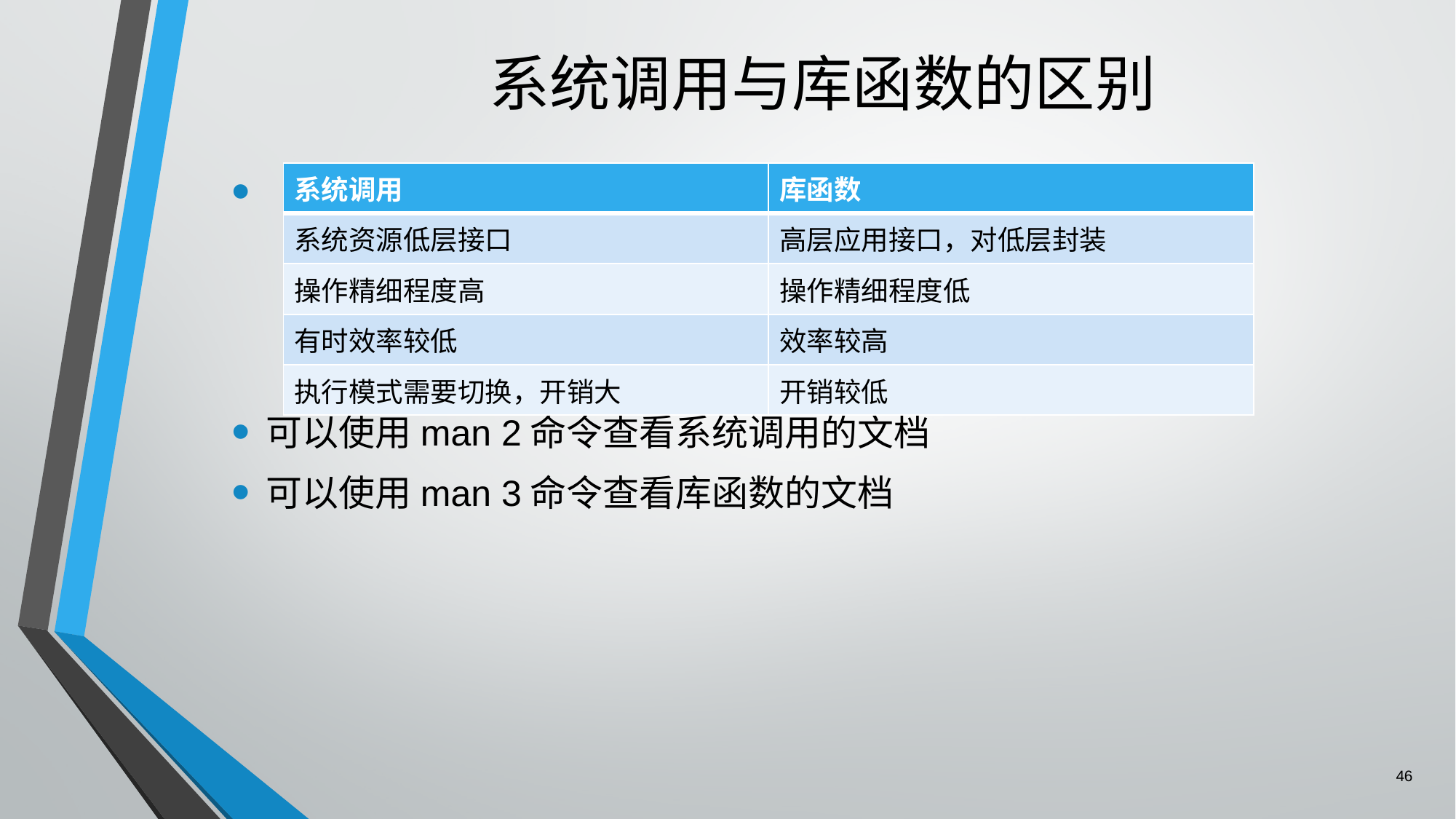

# 系统调用与库函数的区别

可以使用man 2命令查看系统调用的文档
可以使用man 3命令查看库函数的文档
| 系统调用 | 库函数 |
| --- | --- |
| 系统资源低层接口 | 高层应用接口，对低层封装 |
| 操作精细程度高 | 操作精细程度低 |
| 有时效率较低 | 效率较高 |
| 执行模式需要切换，开销大 | 开销较低 |
46